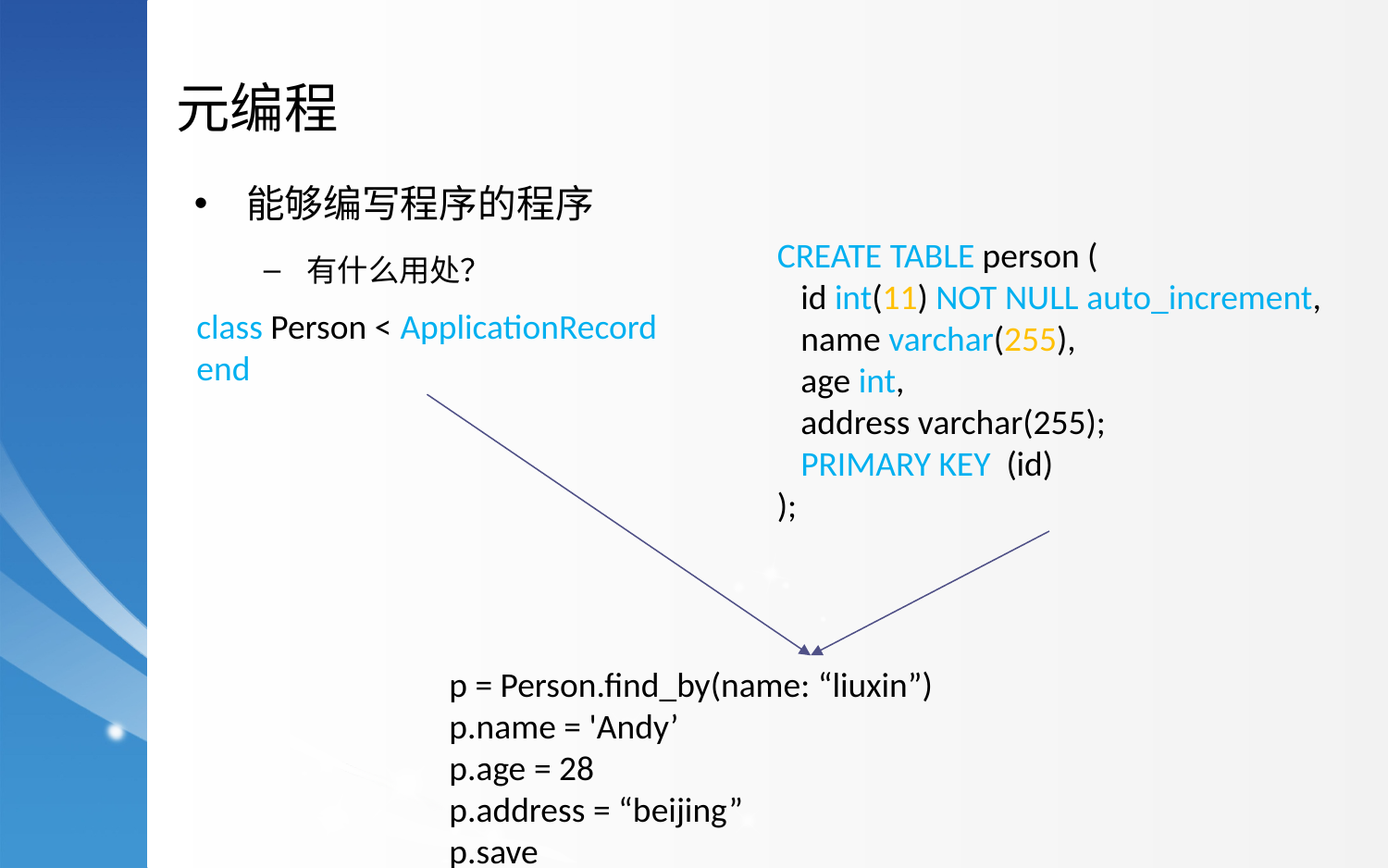

元编程
能够编写程序的程序
有什么用处？
CREATE TABLE person (
   id int(11) NOT NULL auto_increment,
   name varchar(255),
   age int,
   address varchar(255);
   PRIMARY KEY  (id)
);
class Person < ApplicationRecord
end
p = Person.find_by(name: “liuxin”)
p.name = 'Andy’
p.age = 28
p.address = “beijing”
p.save